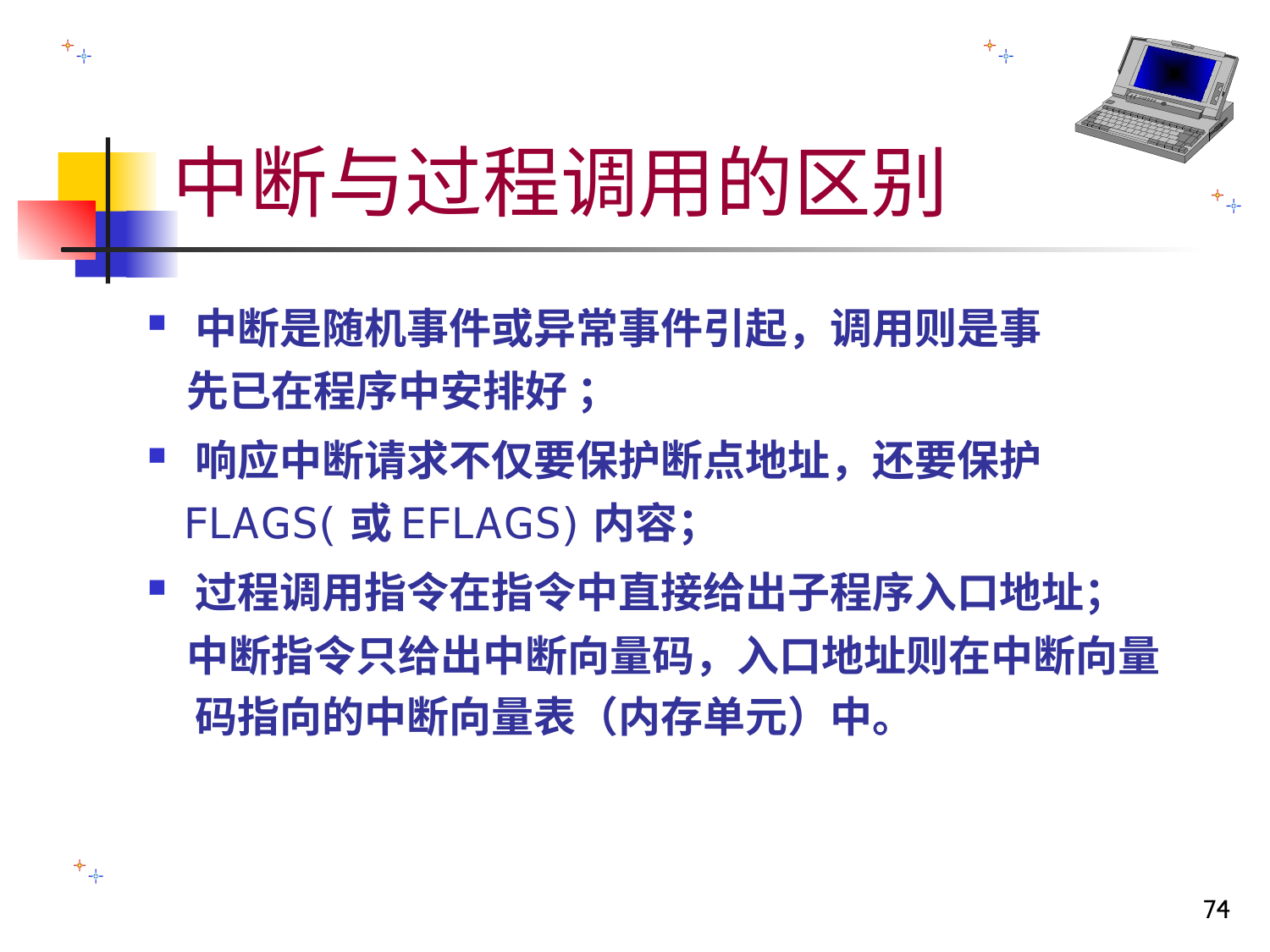

# 中断与过程调用的区别
中断是随机事件或异常事件引起，调用则是事
   先已在程序中安排好 ；
响应中断请求不仅要保护断点地址，还要保护
   FLAGS(或EFLAGS)内容；
过程调用指令在指令中直接给出子程序入口地址；
   中断指令只给出中断向量码，入口地址则在中断向量码指向的中断向量表（内存单元）中。
74